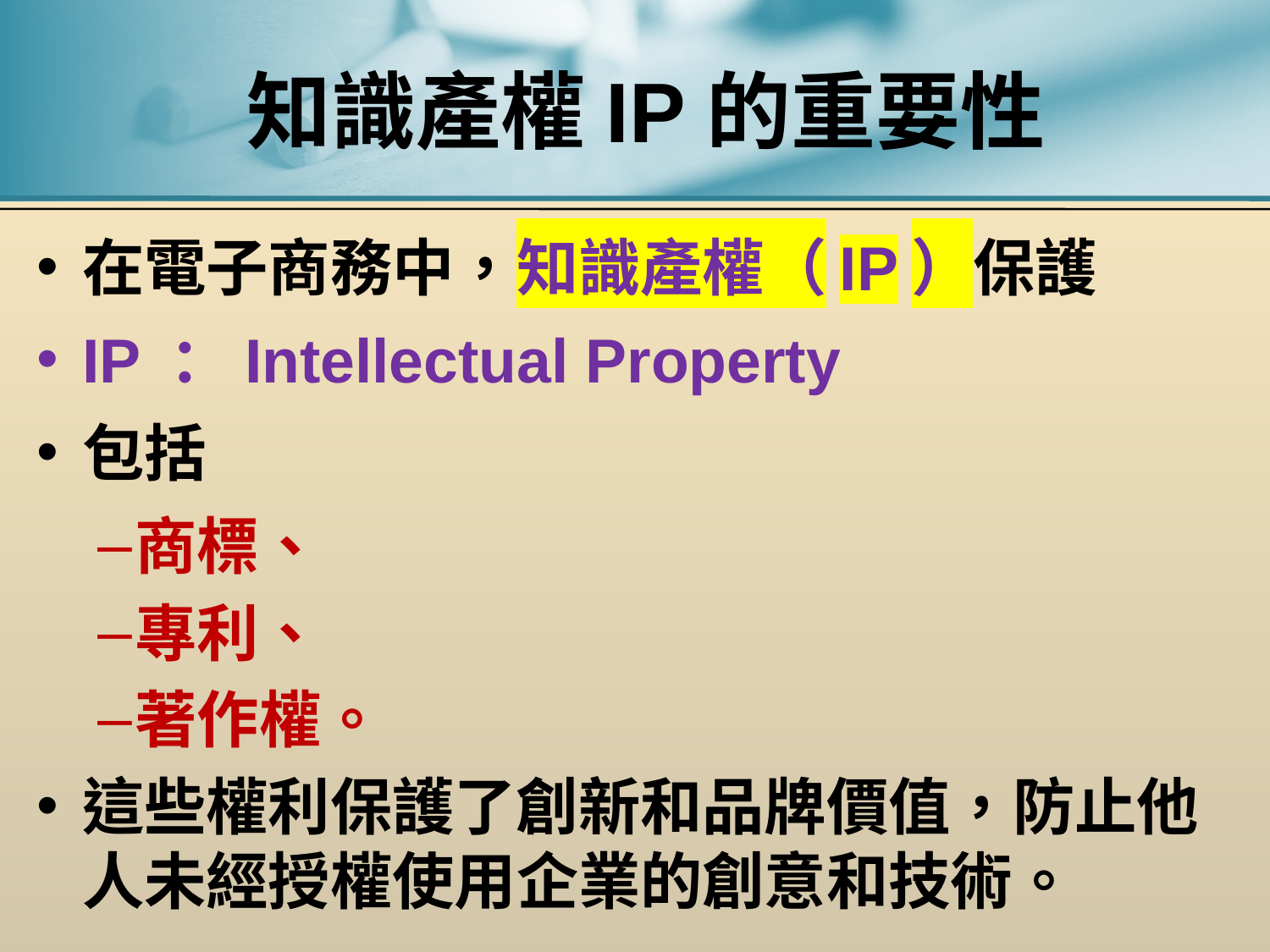

# 知識產權IP的重要性
在電子商務中，知識產權（IP）保護
IP ：Intellectual Property
包括
商標、
專利、
著作權。
這些權利保護了創新和品牌價值，防止他人未經授權使用企業的創意和技術。